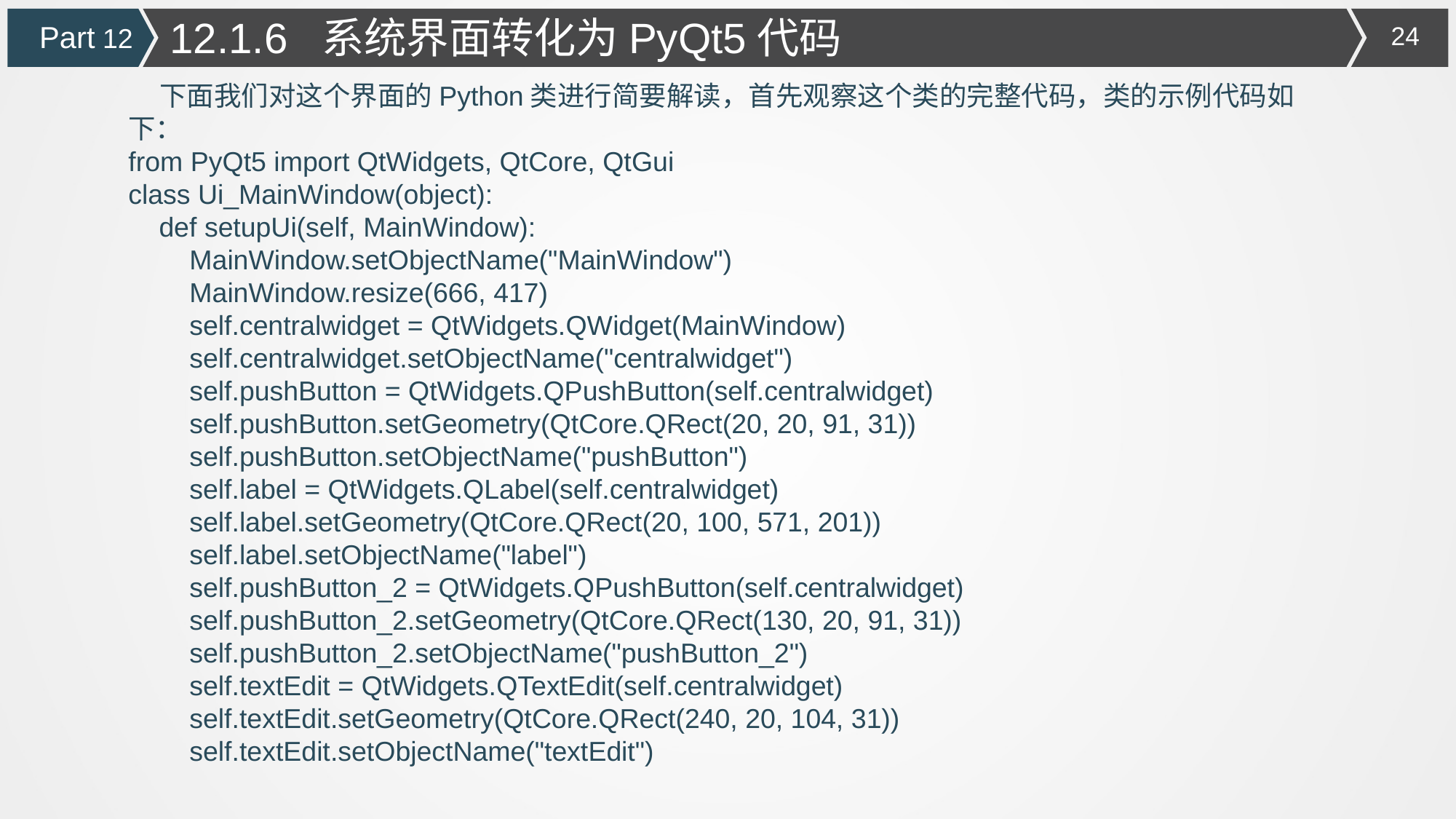

12.1.6  系统界面转化为PyQt5代码
Part 12
    下面我们对这个界面的Python类进行简要解读，首先观察这个类的完整代码，类的示例代码如下：
from PyQt5 import QtWidgets, QtCore, QtGui
class Ui_MainWindow(object):
    def setupUi(self, MainWindow):
        MainWindow.setObjectName("MainWindow")
        MainWindow.resize(666, 417)
        self.centralwidget = QtWidgets.QWidget(MainWindow)
        self.centralwidget.setObjectName("centralwidget")
        self.pushButton = QtWidgets.QPushButton(self.centralwidget)
        self.pushButton.setGeometry(QtCore.QRect(20, 20, 91, 31))
        self.pushButton.setObjectName("pushButton")
        self.label = QtWidgets.QLabel(self.centralwidget)
        self.label.setGeometry(QtCore.QRect(20, 100, 571, 201))
        self.label.setObjectName("label")
        self.pushButton_2 = QtWidgets.QPushButton(self.centralwidget)
        self.pushButton_2.setGeometry(QtCore.QRect(130, 20, 91, 31))
        self.pushButton_2.setObjectName("pushButton_2")
        self.textEdit = QtWidgets.QTextEdit(self.centralwidget)
        self.textEdit.setGeometry(QtCore.QRect(240, 20, 104, 31))
        self.textEdit.setObjectName("textEdit")